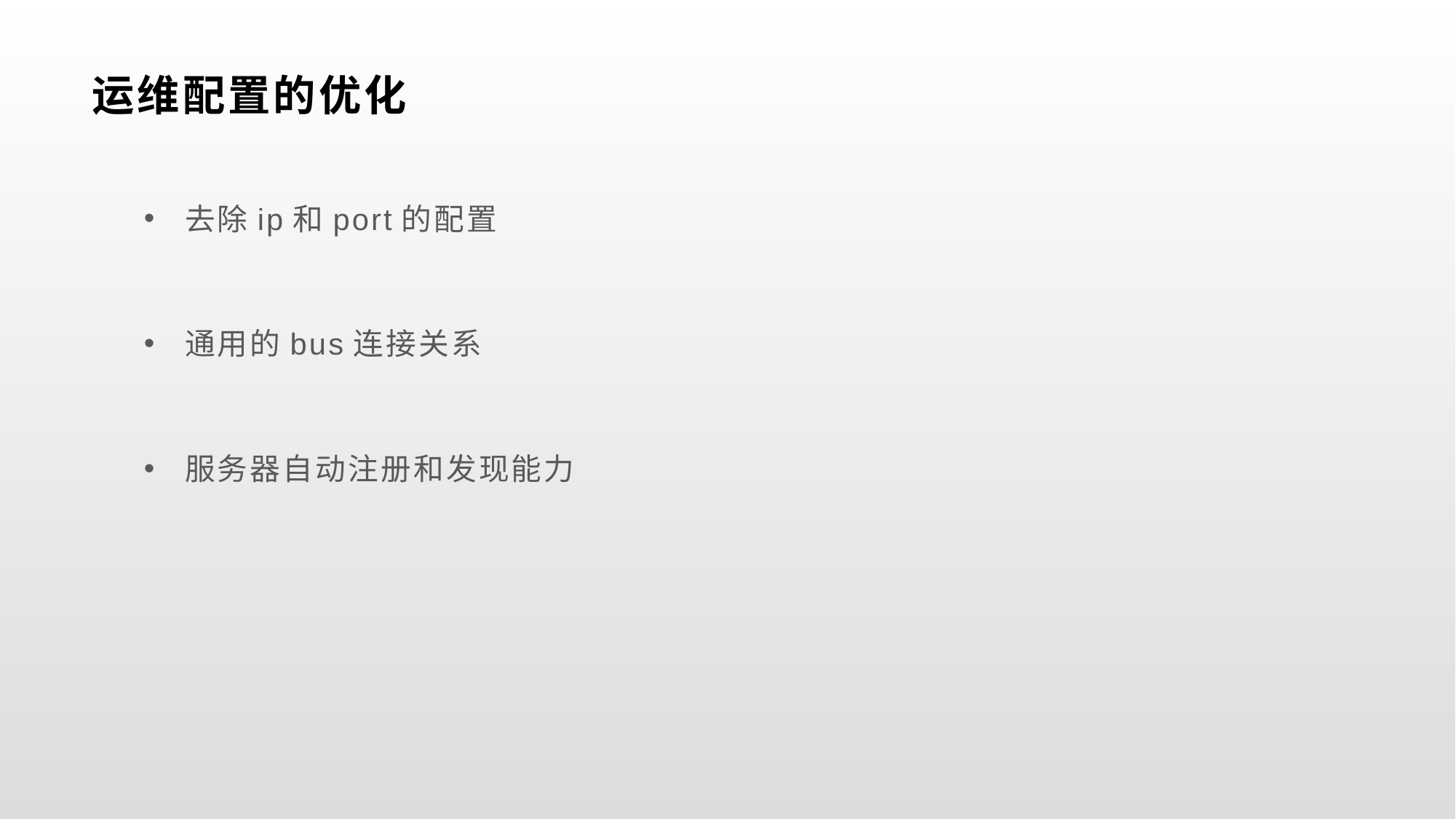

运维配置的优化

去除ip和port的配置

通用的bus连接关系

服务器自动注册和发现能力